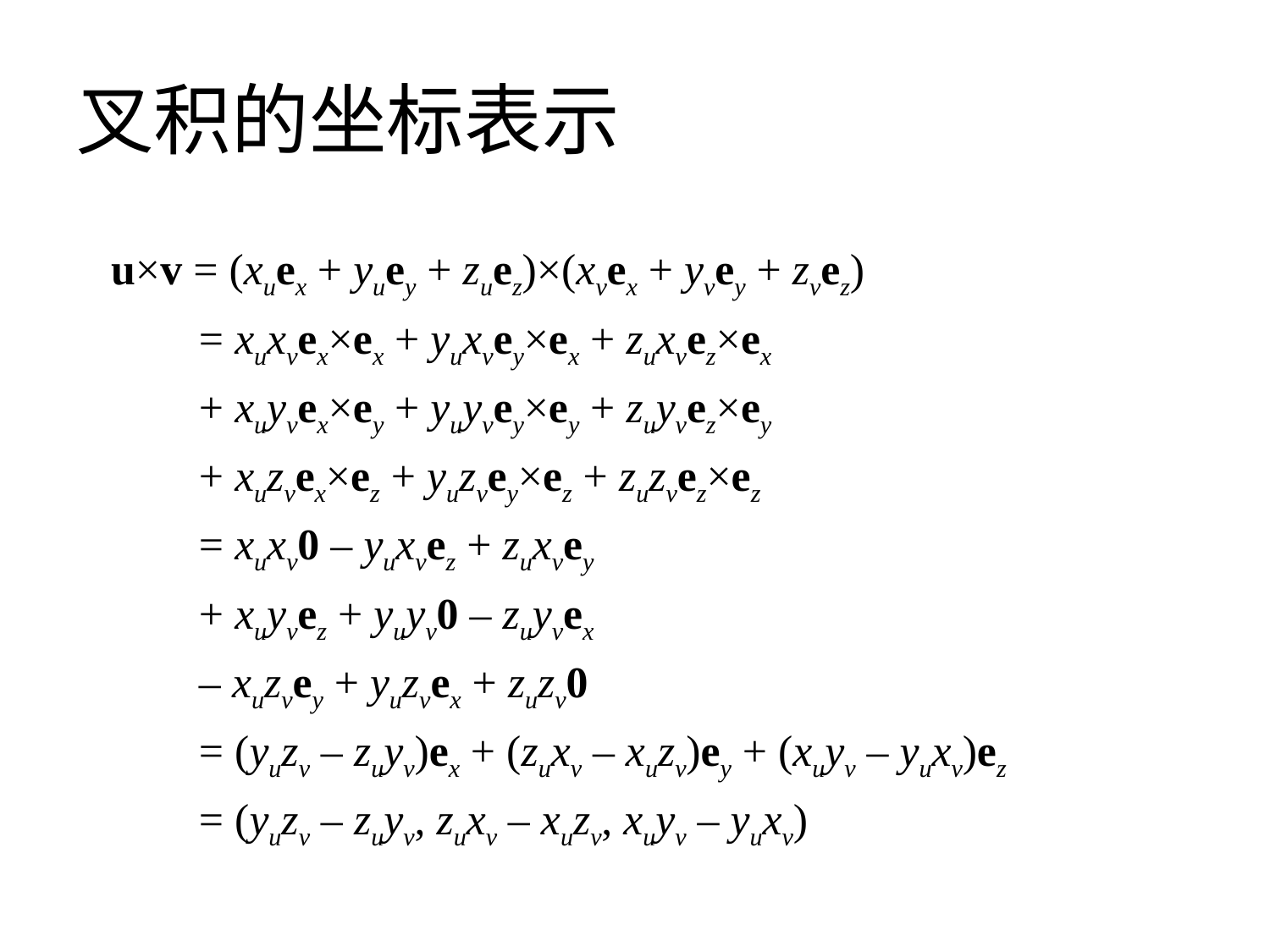

# 叉积的坐标表示
 u×v = (xuex + yuey + zuez)×(xvex + yvey + zvez)
         = xuxvex×ex + yuxvey×ex + zuxvez×ex
         + xuyvex×ey + yuyvey×ey + zuyvez×ey
         + xuzvex×ez + yuzvey×ez + zuzvez×ez
         = xuxv0 – yuxvez + zuxvey
         + xuyvez + yuyv0 – zuyvex
         – xuzvey + yuzvex + zuzv0
         = (yuzv – zuyv)ex + (zuxv – xuzv)ey + (xuyv – yuxv)ez
         = (yuzv – zuyv, zuxv – xuzv, xuyv – yuxv)